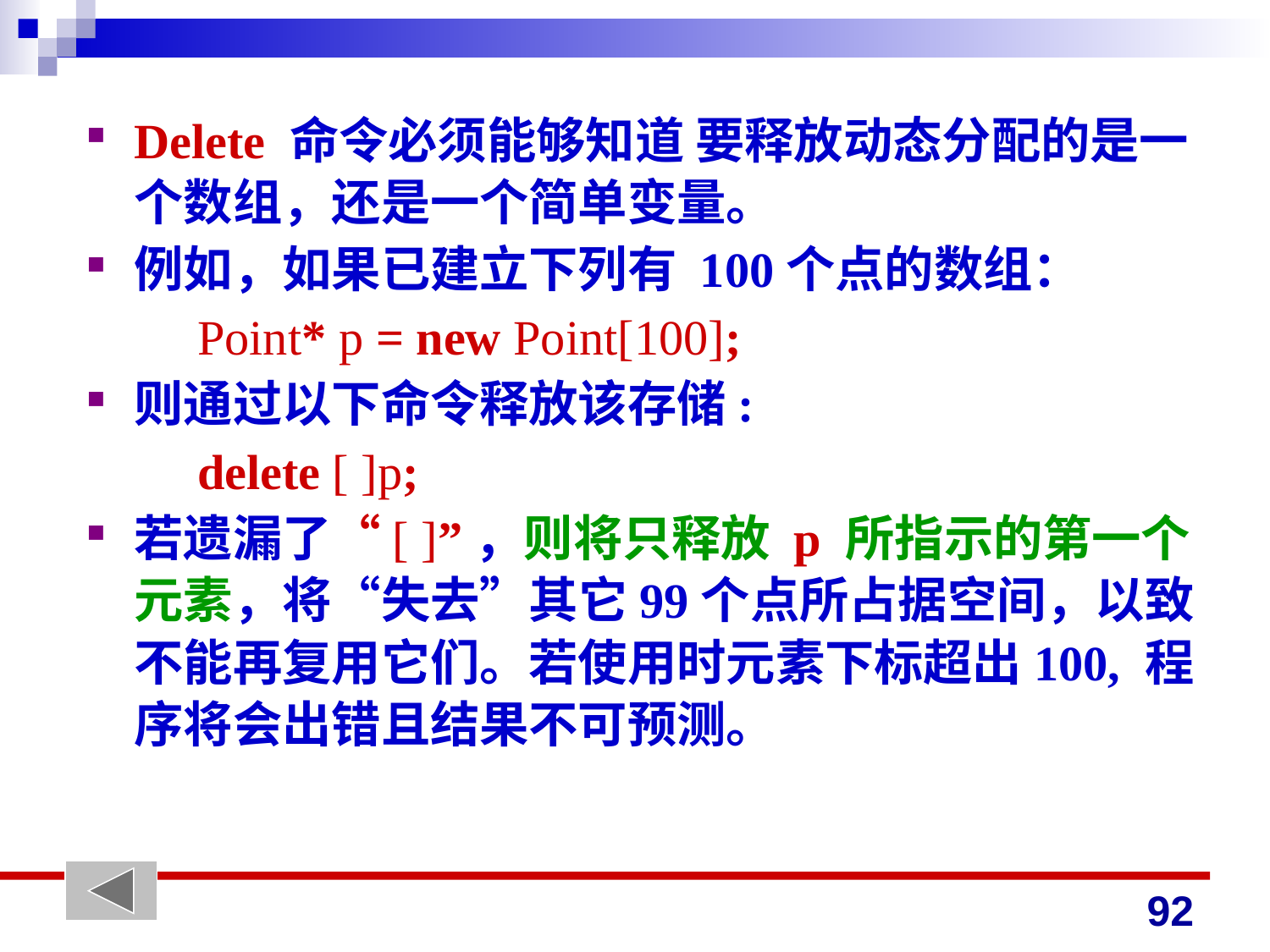

Delete 命令必须能够知道 要释放动态分配的是一个数组，还是一个简单变量。
例如，如果已建立下列有 100个点的数组：
         Point* p = new Point[100];
则通过以下命令释放该存储:
         delete [ ]p;
若遗漏了“[ ]”，则将只释放 p 所指示的第一个元素，将“失去”其它99个点所占据空间，以致不能再复用它们。若使用时元素下标超出100, 程序将会出错且结果不可预测。

92